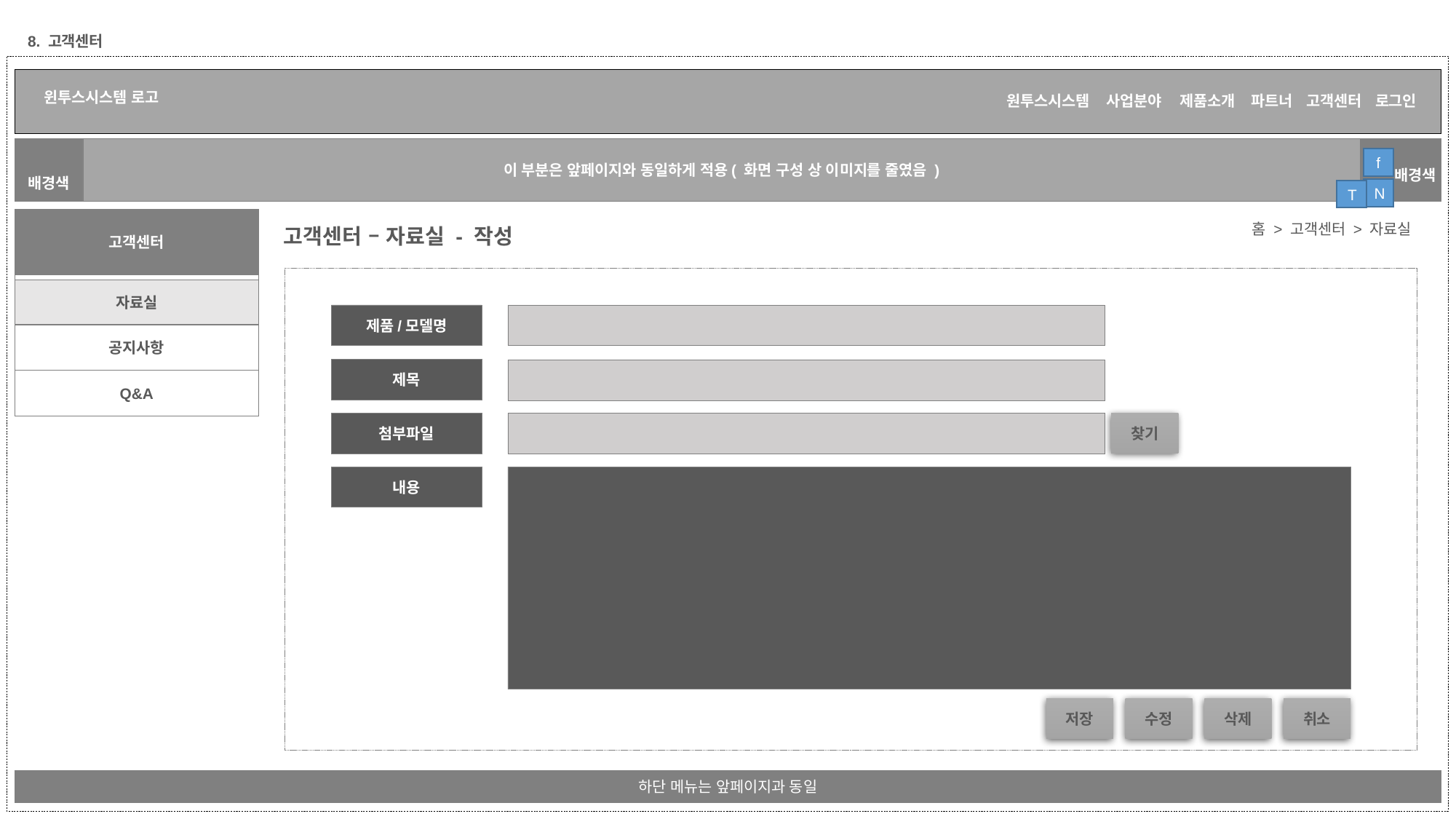

8. 고객센터

이 부분은 앞페이지와 동일하게 적용( 화면 구성 상 이미지를 줄였음 )
f
배경색
배경색
N
T
고객센터

홈 > 고객센터 > 자료실
고객센터 – 자료실 - 작성

자료실
제품/모델명

공지사항
제목

Q&A
첨부파일
찾기

내용

저장
수정
삭제
취소